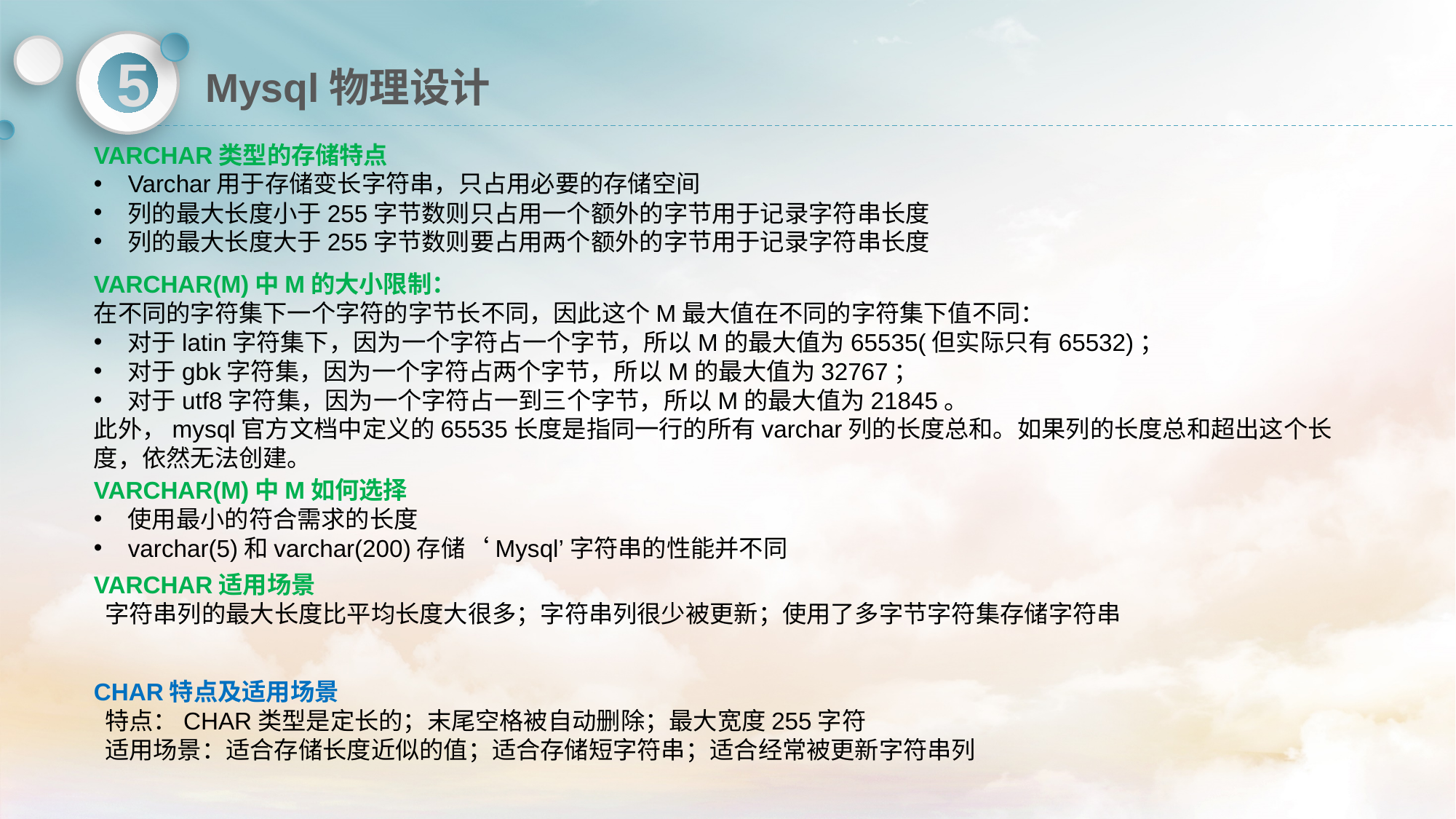

# Mysql物理设计
5
VARCHAR类型的存储特点
Varchar用于存储变长字符串，只占用必要的存储空间
列的最大长度小于255字节数则只占用一个额外的字节用于记录字符串长度
列的最大长度大于255字节数则要占用两个额外的字节用于记录字符串长度
VARCHAR(M)中M的大小限制：
在不同的字符集下一个字符的字节长不同，因此这个M最大值在不同的字符集下值不同：
对于latin字符集下，因为一个字符占一个字节，所以M的最大值为65535(但实际只有65532)；
对于gbk字符集，因为一个字符占两个字节，所以M的最大值为32767；
对于utf8字符集，因为一个字符占一到三个字节，所以M的最大值为21845。
此外，mysql官方文档中定义的65535长度是指同一行的所有varchar列的长度总和。如果列的长度总和超出这个长度，依然无法创建。
VARCHAR(M)中M如何选择
使用最小的符合需求的长度
varchar(5)和varchar(200)存储‘Mysql’字符串的性能并不同
VARCHAR适用场景
 字符串列的最大长度比平均长度大很多；字符串列很少被更新；使用了多字节字符集存储字符串
CHAR特点及适用场景
 特点：CHAR类型是定长的；末尾空格被自动删除；最大宽度255字符
 适用场景：适合存储长度近似的值；适合存储短字符串；适合经常被更新字符串列